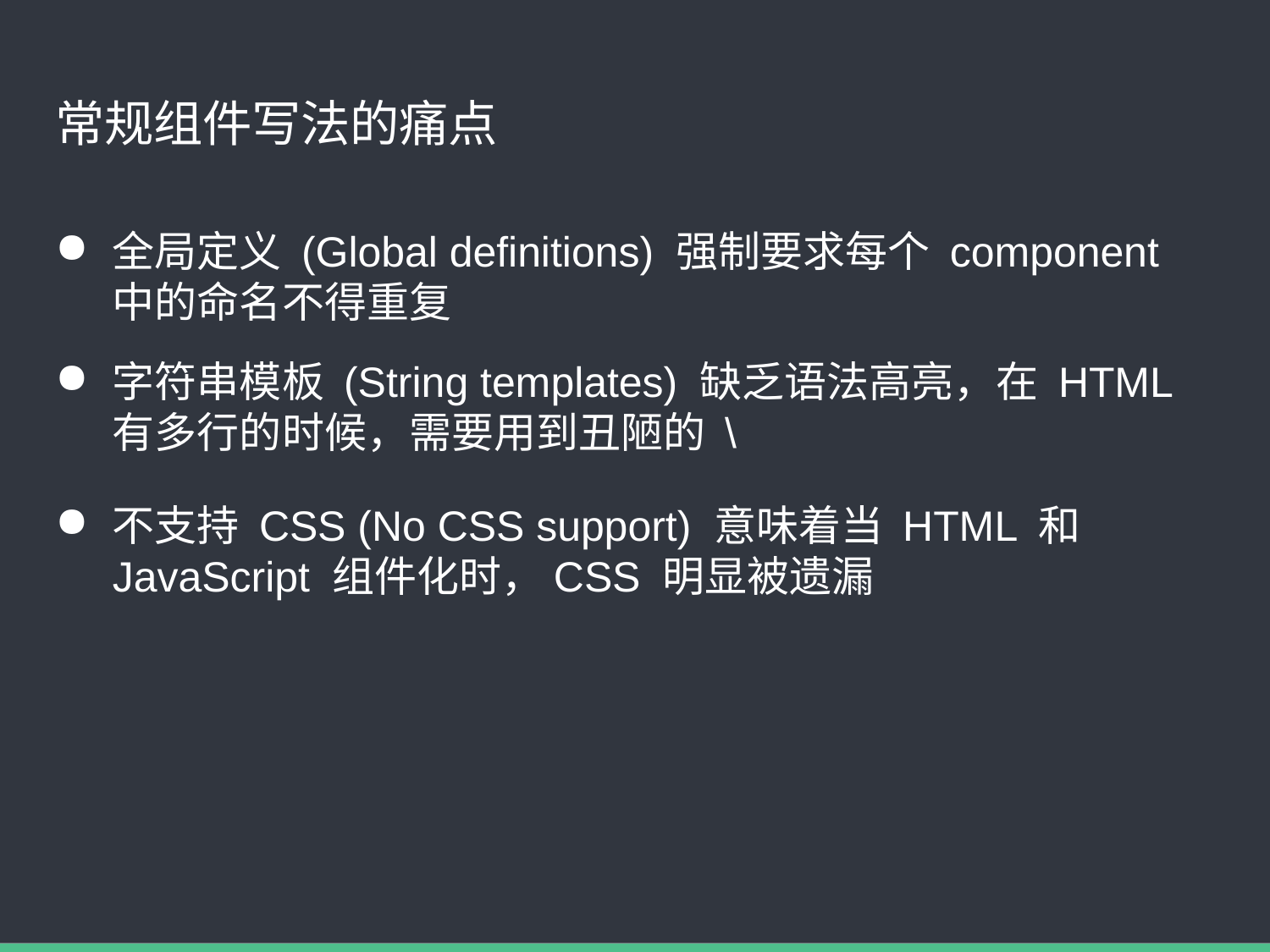

# 常规组件写法的痛点
全局定义 (Global definitions) 强制要求每个 component 中的命名不得重复
字符串模板 (String templates) 缺乏语法高亮，在 HTML 有多行的时候，需要用到丑陋的 \
不支持 CSS (No CSS support) 意味着当 HTML 和 JavaScript 组件化时，CSS 明显被遗漏